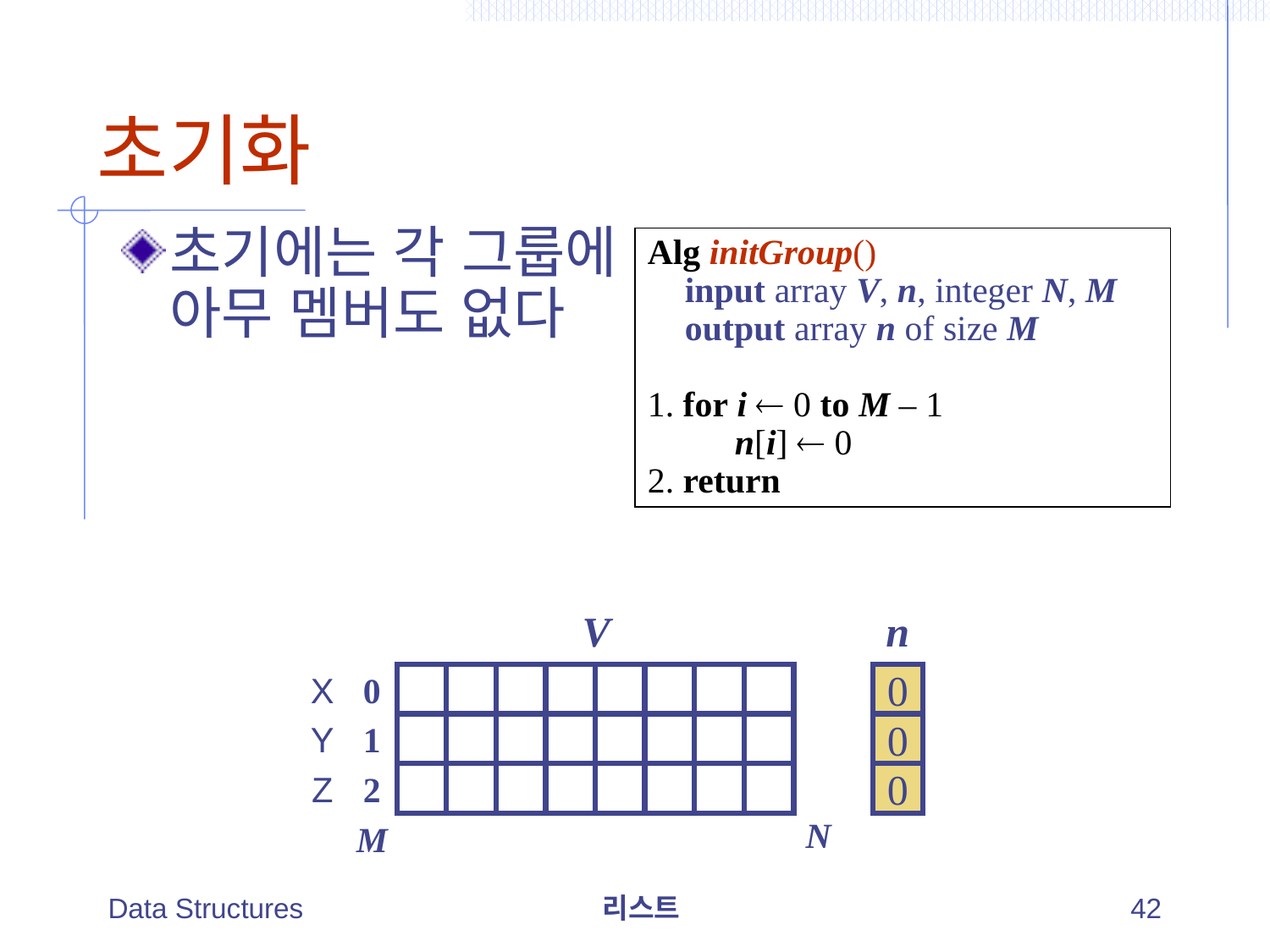

# 초기화
초기에는 각 그룹에 아무 멤버도 없다
Alg initGroup()
	input array V, n, integer N, M
	output array n of size M

1. for i ← 0 to M – 1
		n[i] ← 0
2. return
V
n
X
0

0
1

0
Y
2

0
Z
N
M
Data Structures
리스트
42